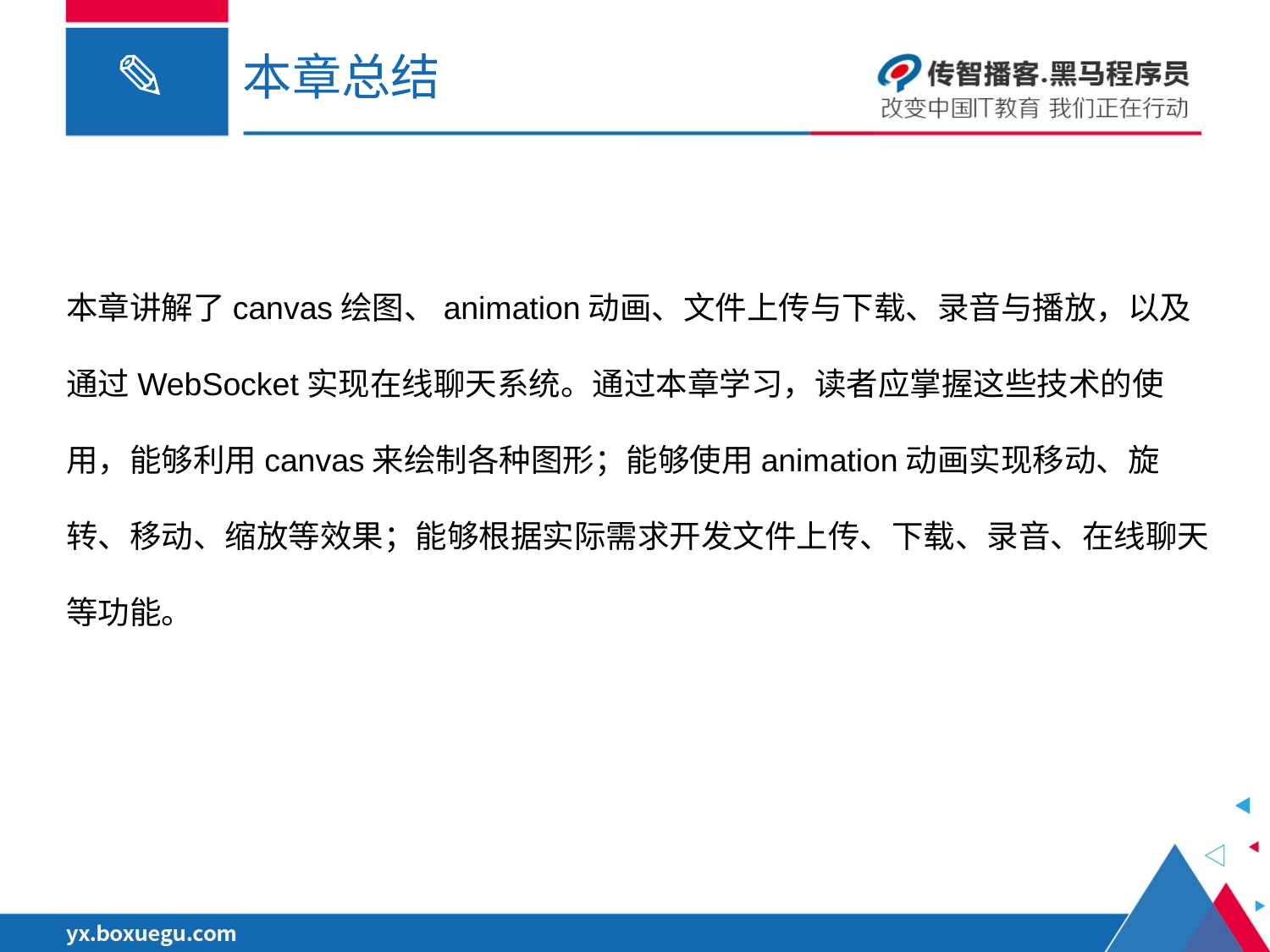

# 本章总结
本章讲解了canvas绘图、animation动画、文件上传与下载、录音与播放，以及通过WebSocket实现在线聊天系统。通过本章学习，读者应掌握这些技术的使用，能够利用canvas来绘制各种图形；能够使用animation动画实现移动、旋转、移动、缩放等效果；能够根据实际需求开发文件上传、下载、录音、在线聊天等功能。